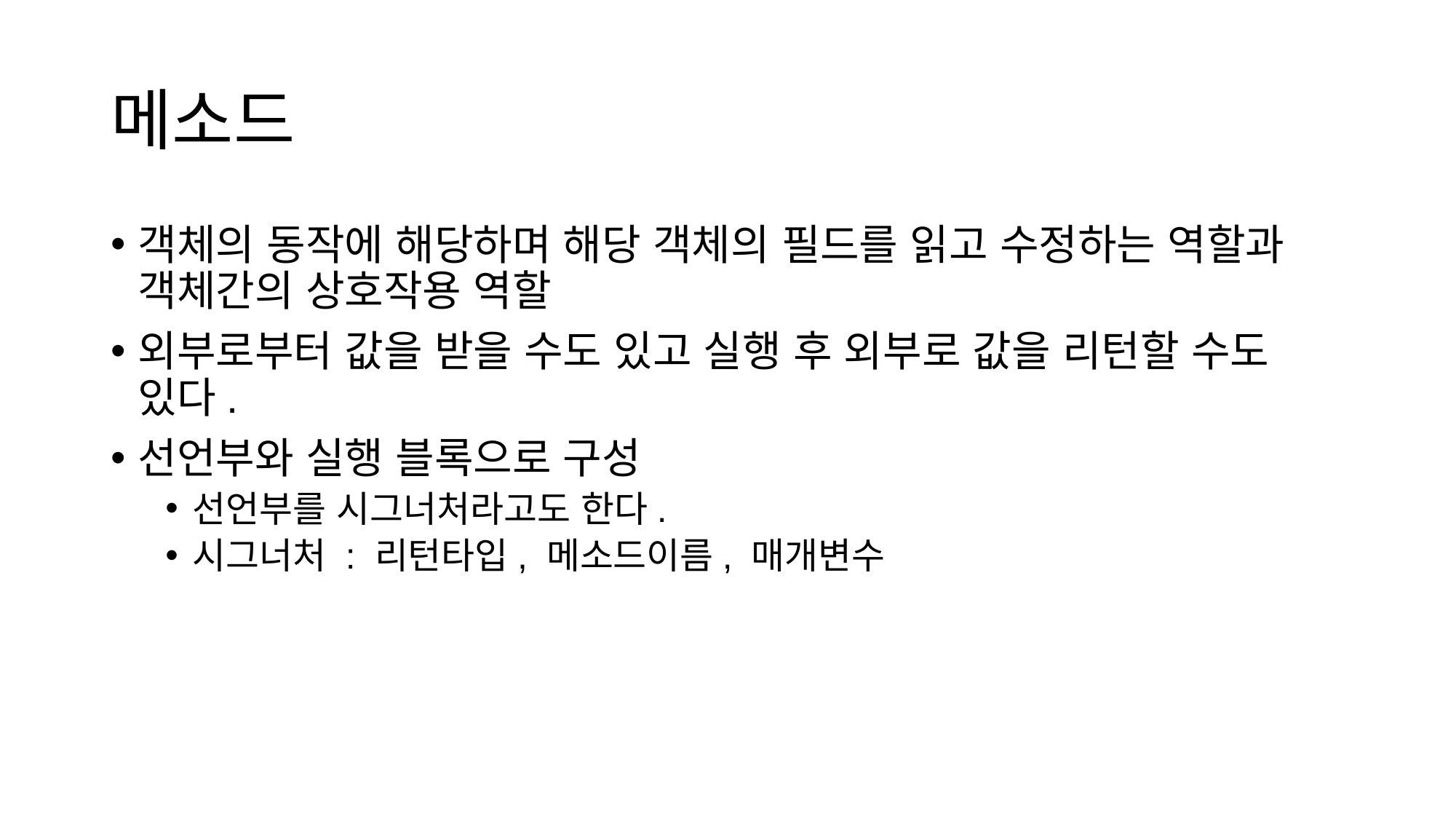

# 메소드
객체의 동작에 해당하며 해당 객체의 필드를 읽고 수정하는 역할과 객체간의 상호작용 역할
외부로부터 값을 받을 수도 있고 실행 후 외부로 값을 리턴할 수도 있다.
선언부와 실행 블록으로 구성
선언부를 시그너처라고도 한다.
시그너처 : 리턴타입, 메소드이름, 매개변수